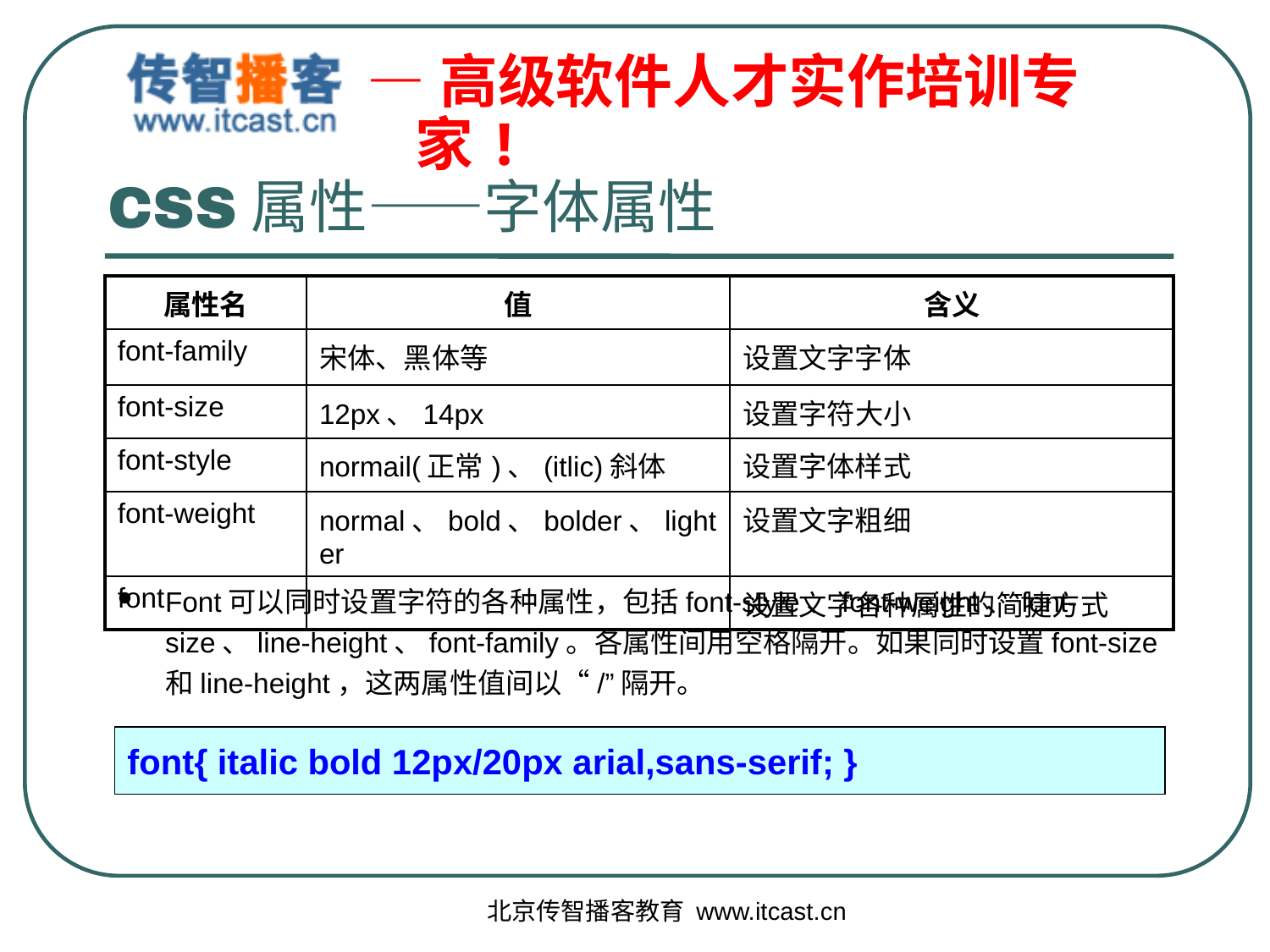

# CSS属性——字体属性
| 属性名 | 值 | 含义 |
| --- | --- | --- |
| font-family | 宋体、黑体等 | 设置文字字体 |
| font-size | 12px、14px | 设置字符大小 |
| font-style | normail(正常)、(itlic)斜体 | 设置字体样式 |
| font-weight | normal、bold、bolder、lighter | 设置文字粗细 |
| font |  | 设置文字各种属性的简捷方式 |
Font可以同时设置字符的各种属性，包括font-style、font-weight、font-size、line-height、font-family。各属性间用空格隔开。如果同时设置font-size和line-height，这两属性值间以“/”隔开。
font{ italic bold 12px/20px arial,sans-serif; }